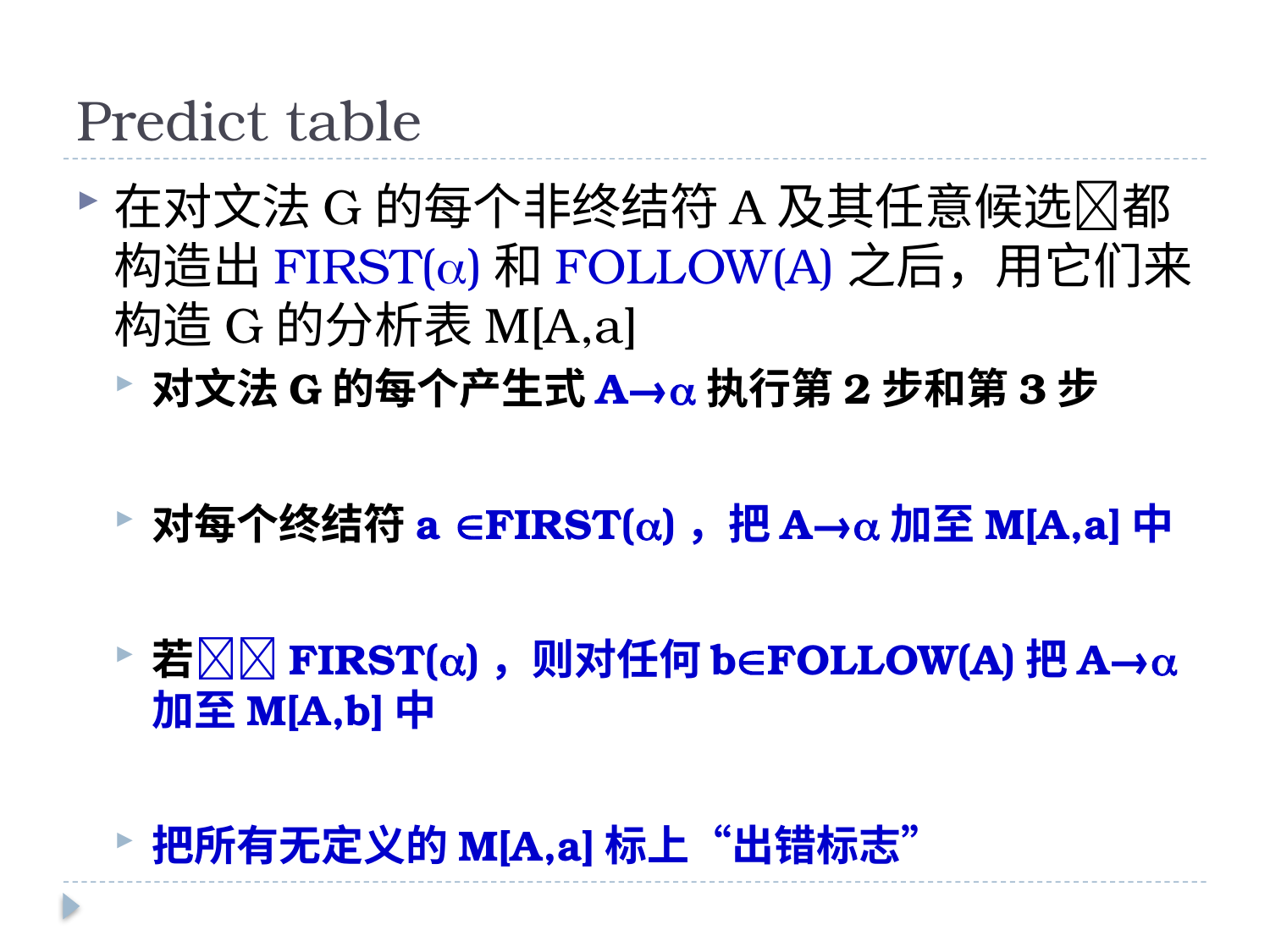

# Predict table
在对文法G的每个非终结符A及其任意候选α都构造出FIRST(α)和FOLLOW(A)之后，用它们来构造G的分析表M[A,a]
对文法G的每个产生式A→α执行第2步和第3步

对每个终结符a ∈FIRST(α)，把A→α加至M[A,a]中

若ε∈FIRST(α)，则对任何b∈FOLLOW(A)把A→α加至M[A,b]中

把所有无定义的M[A,a]标上“出错标志”

56